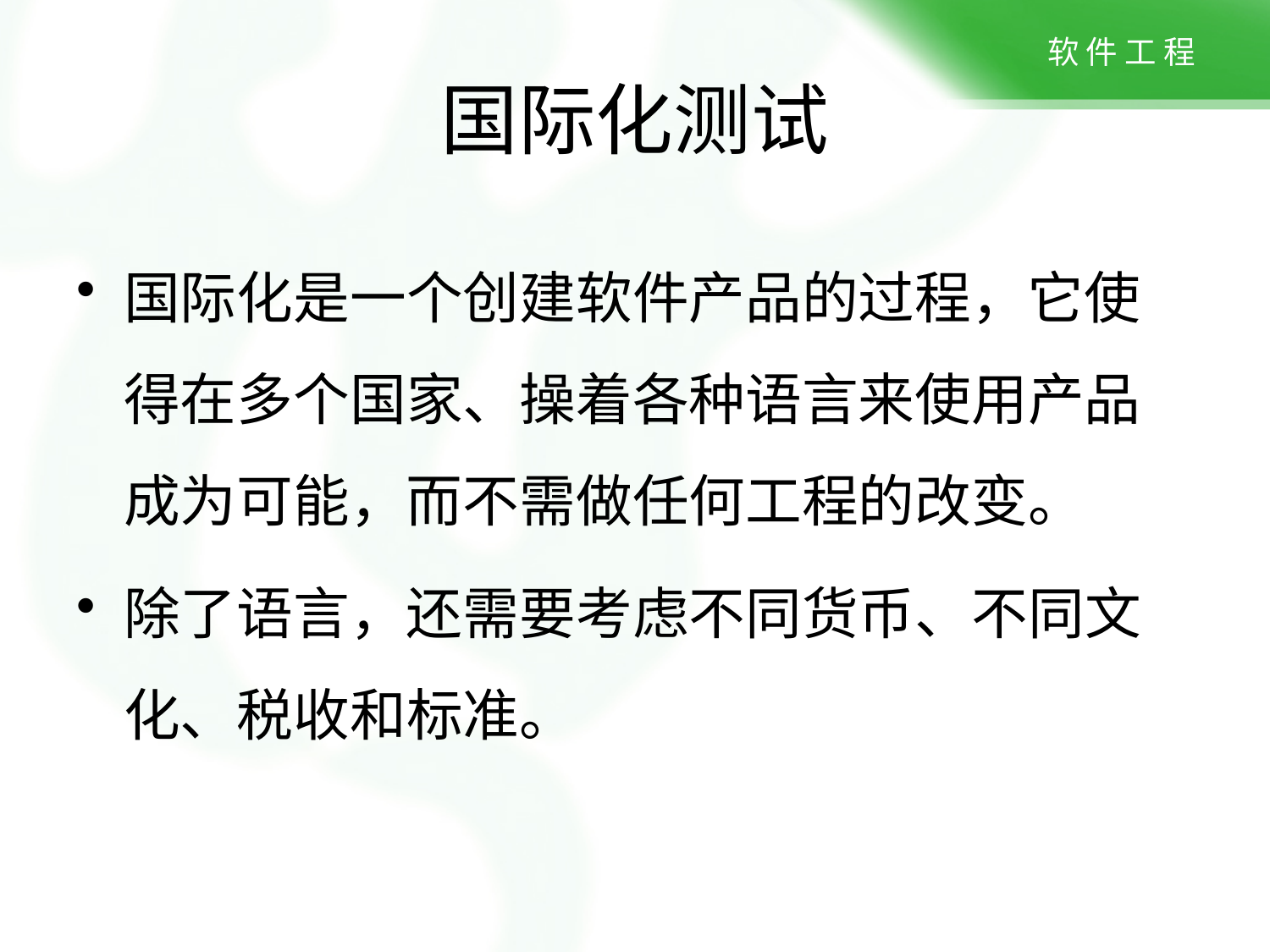

# 国际化测试
国际化是一个创建软件产品的过程，它使得在多个国家、操着各种语言来使用产品成为可能，而不需做任何工程的改变。
除了语言，还需要考虑不同货币、不同文化、税收和标准。